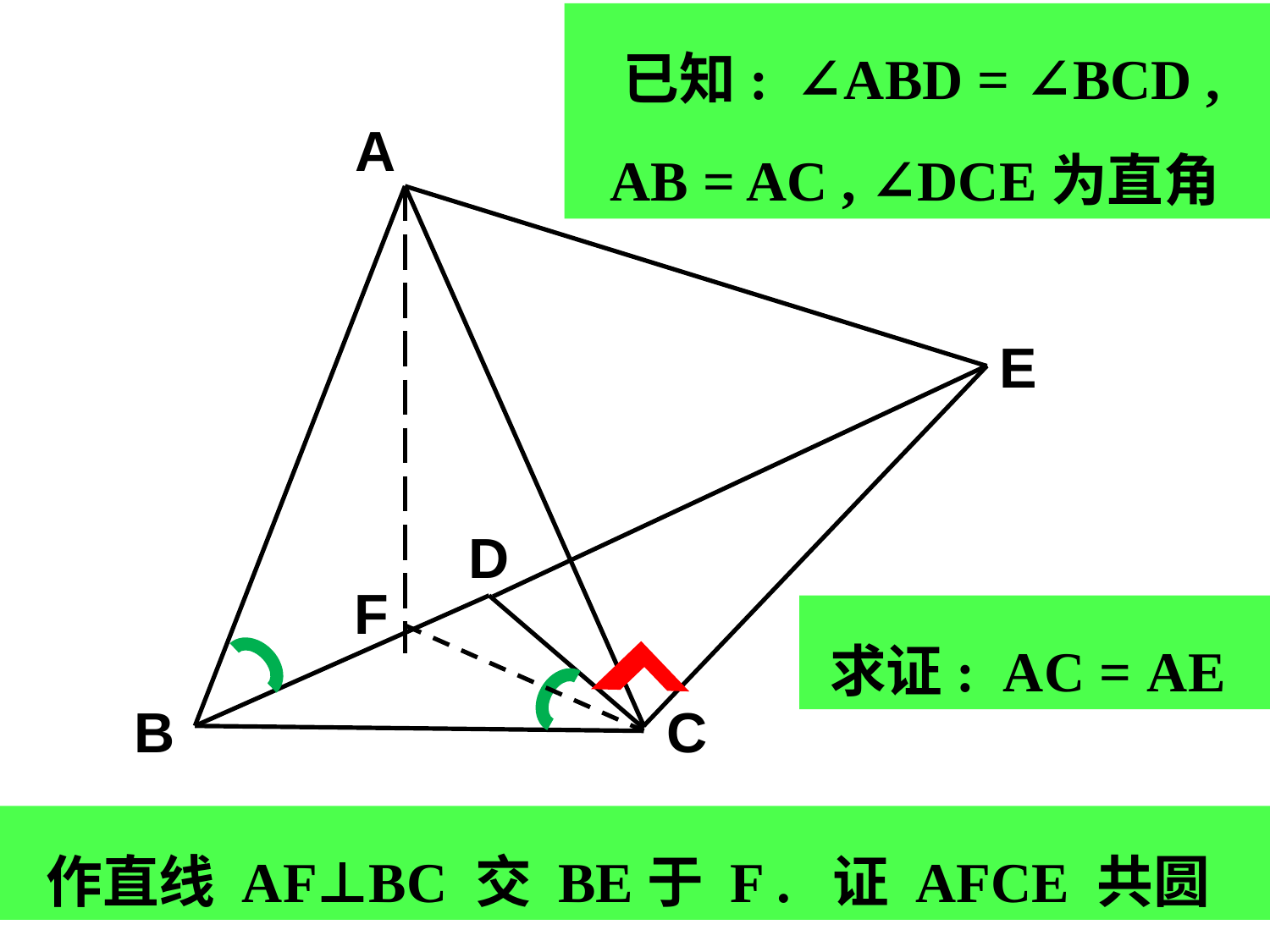

已知:  ∠ABD = ∠BCD ,
AB = AC , ∠DCE为直角
A
E
D
F
求证:  AC = AE

B
C
作直线 AF⊥BC 交 BE于 F .  证 AFCE 共圆